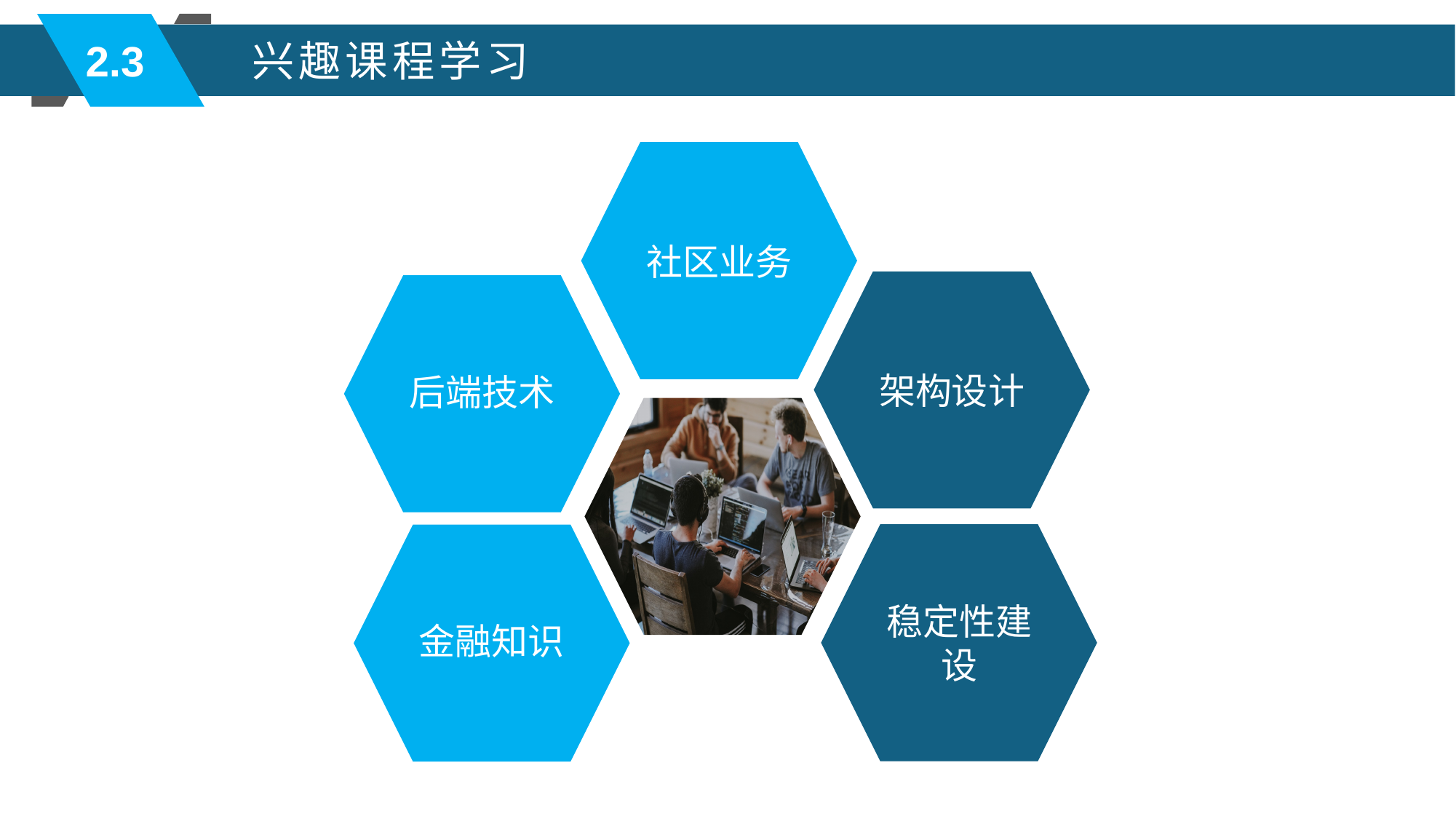

2.3
兴趣课程学习

社区业务
架构设计
后端技术

稳定性建设
金融知识